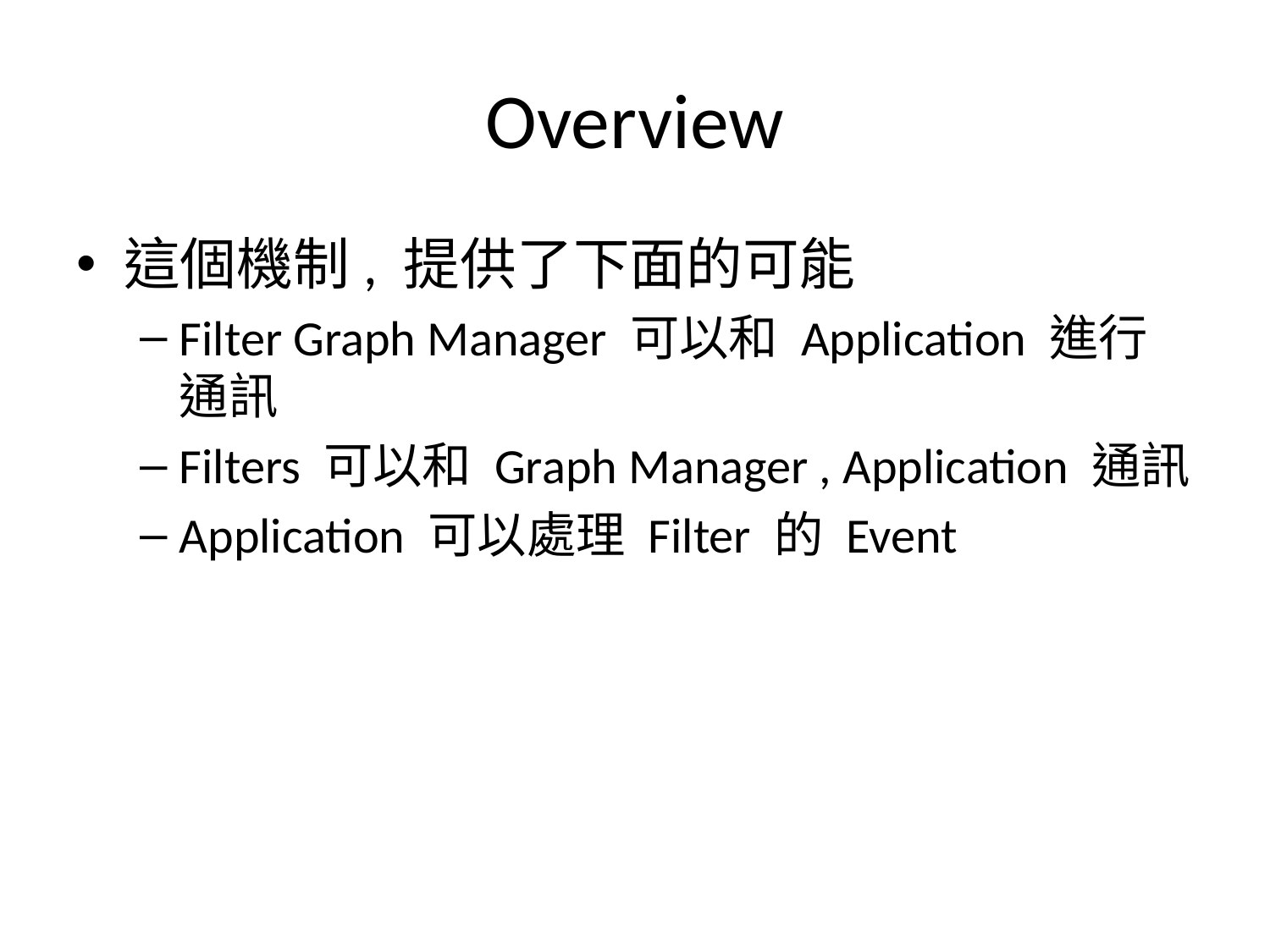

# Overview
這個機制, 提供了下面的可能
Filter Graph Manager 可以和 Application 進行通訊
Filters 可以和 Graph Manager , Application 通訊
Application 可以處理 Filter 的 Event